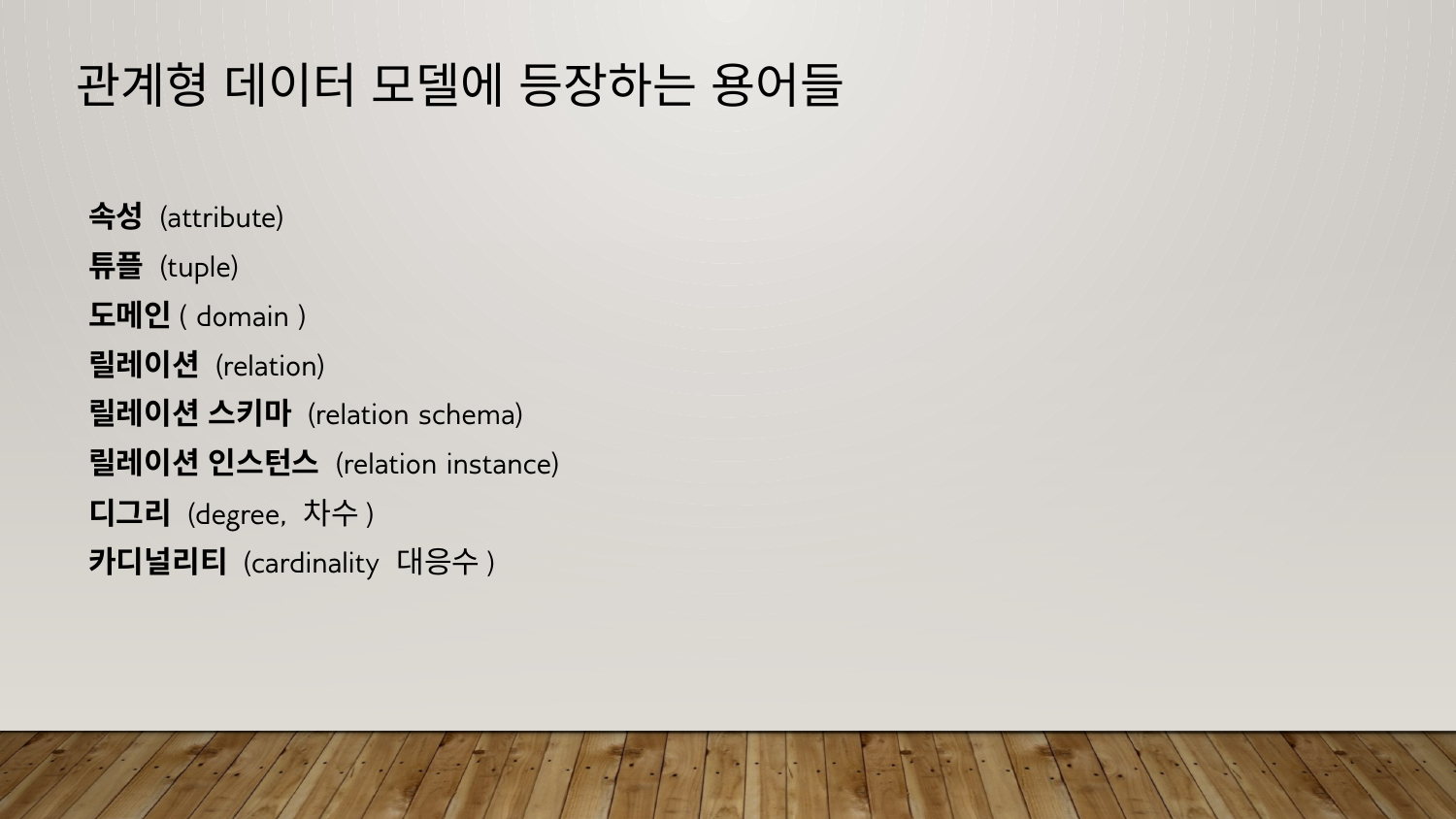

# 관계형 데이터 모델에 등장하는 용어들
속성 (attribute)
튜플 (tuple)
도메인( domain )
릴레이션 (relation)
릴레이션 스키마 (relation schema)
릴레이션 인스턴스 (relation instance)
디그리 (degree, 차수)
카디널리티 (cardinality 대응수)